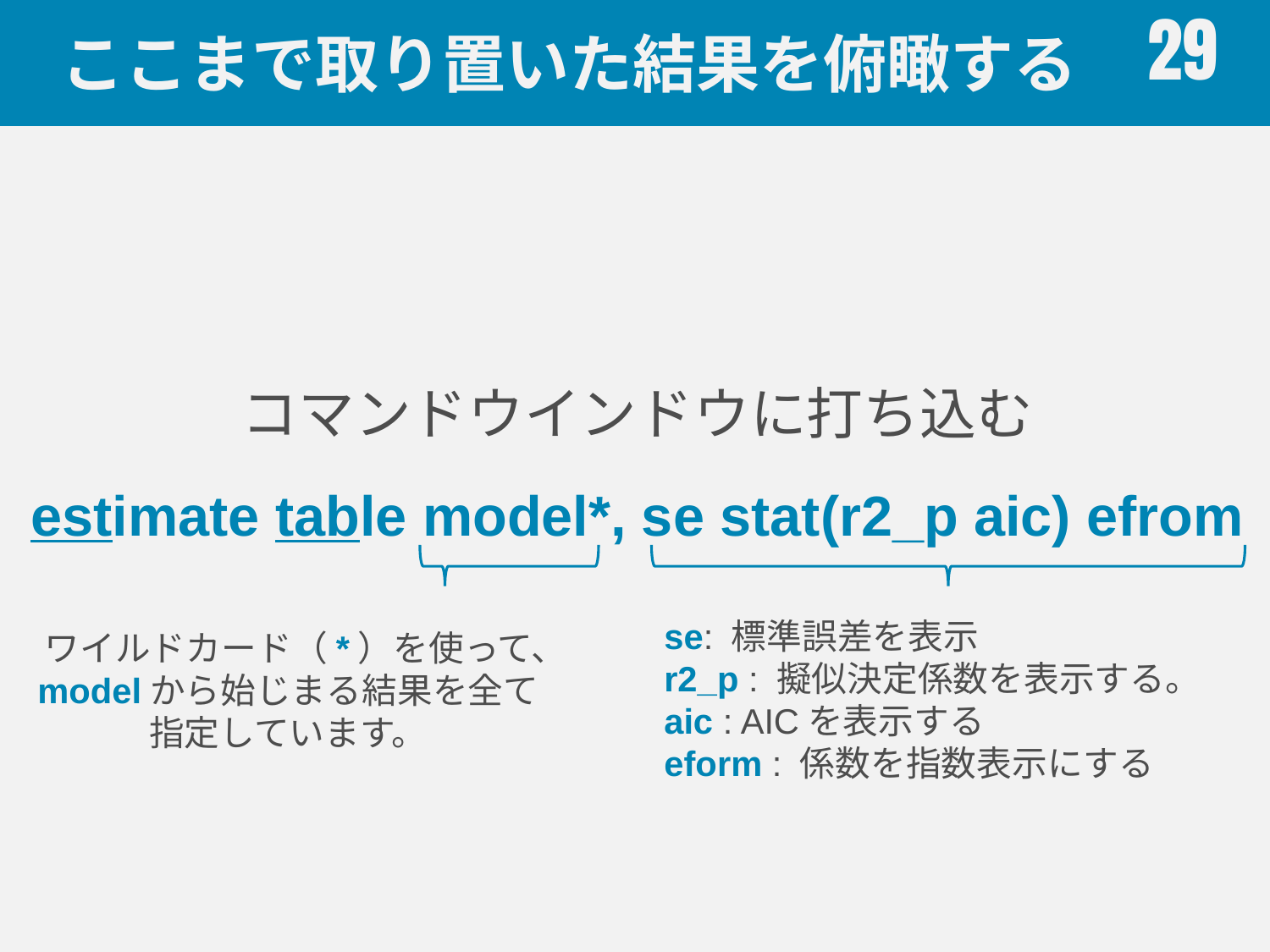

# ここまで取り置いた結果を俯瞰する
29
コマンドウインドウに打ち込む
estimate table model*, se stat(r2_p aic) efrom

ワイルドカード（*）を使って、modelから始じまる結果を全て指定しています。

se: 標準誤差を表示
r2_p : 擬似決定係数を表示する。
aic : AICを表示する
eform : 係数を指数表示にする